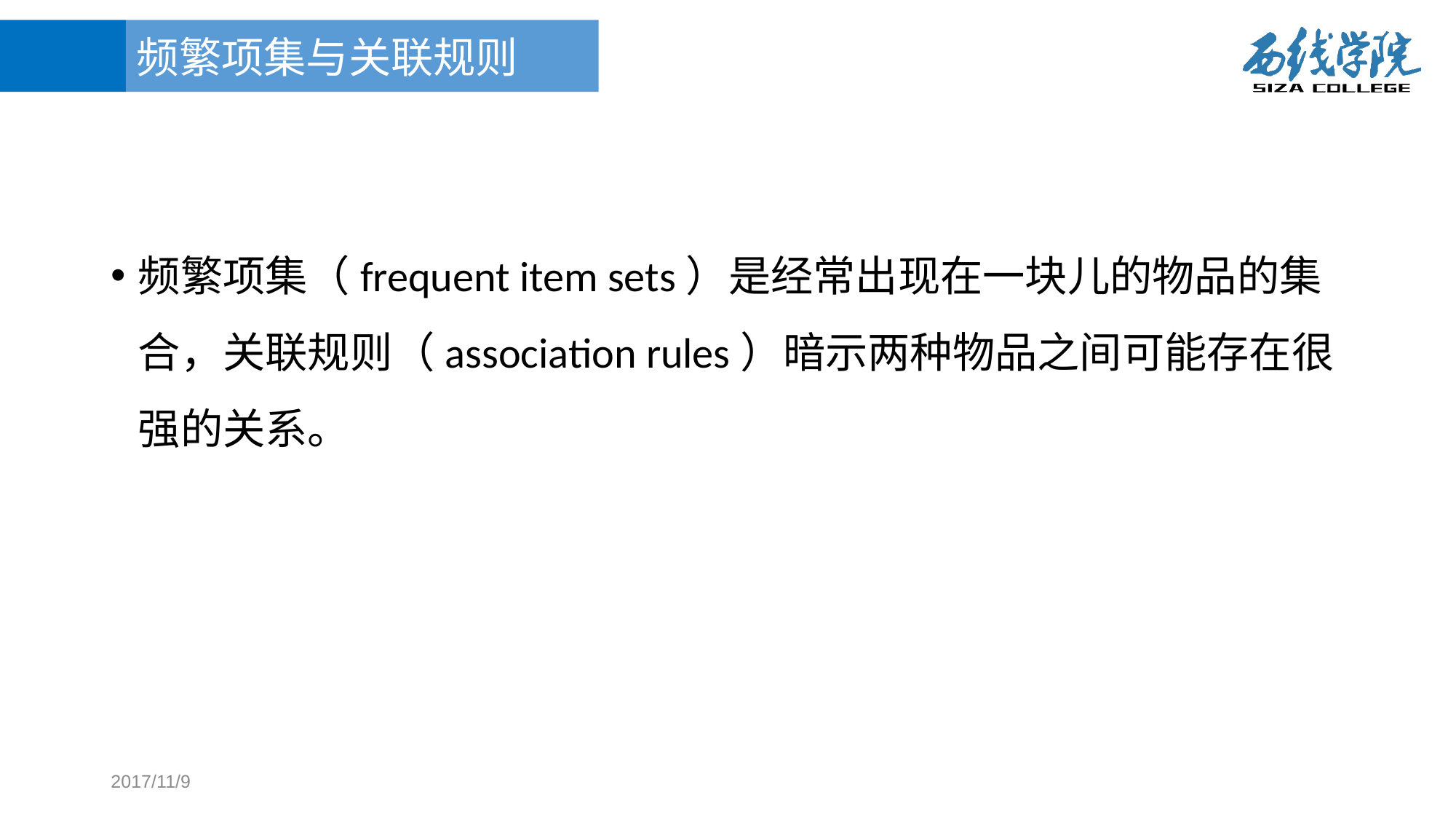

# 频繁项集与关联规则
频繁项集（frequent item sets）是经常出现在一块儿的物品的集合，关联规则（association rules）暗示两种物品之间可能存在很强的关系。
2017/11/9